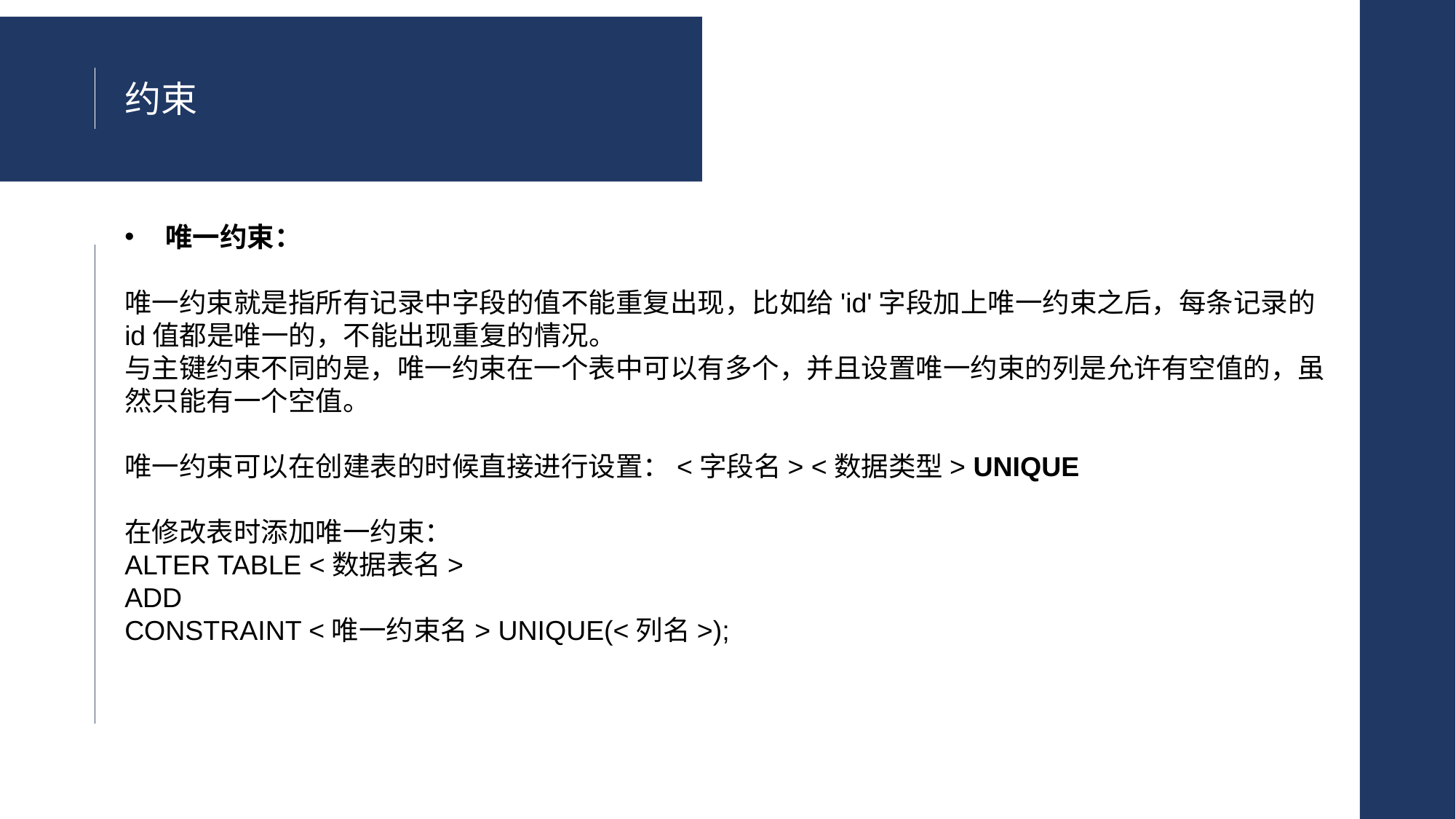

约束

唯一约束：

唯一约束就是指所有记录中字段的值不能重复出现，比如给'id'字段加上唯一约束之后，每条记录的id值都是唯一的，不能出现重复的情况。
与主键约束不同的是，唯一约束在一个表中可以有多个，并且设置唯一约束的列是允许有空值的，虽然只能有一个空值。

唯一约束可以在创建表的时候直接进行设置：<字段名> <数据类型> UNIQUE

在修改表时添加唯一约束：
ALTER TABLE <数据表名>
ADD
CONSTRAINT <唯一约束名> UNIQUE(<列名>);